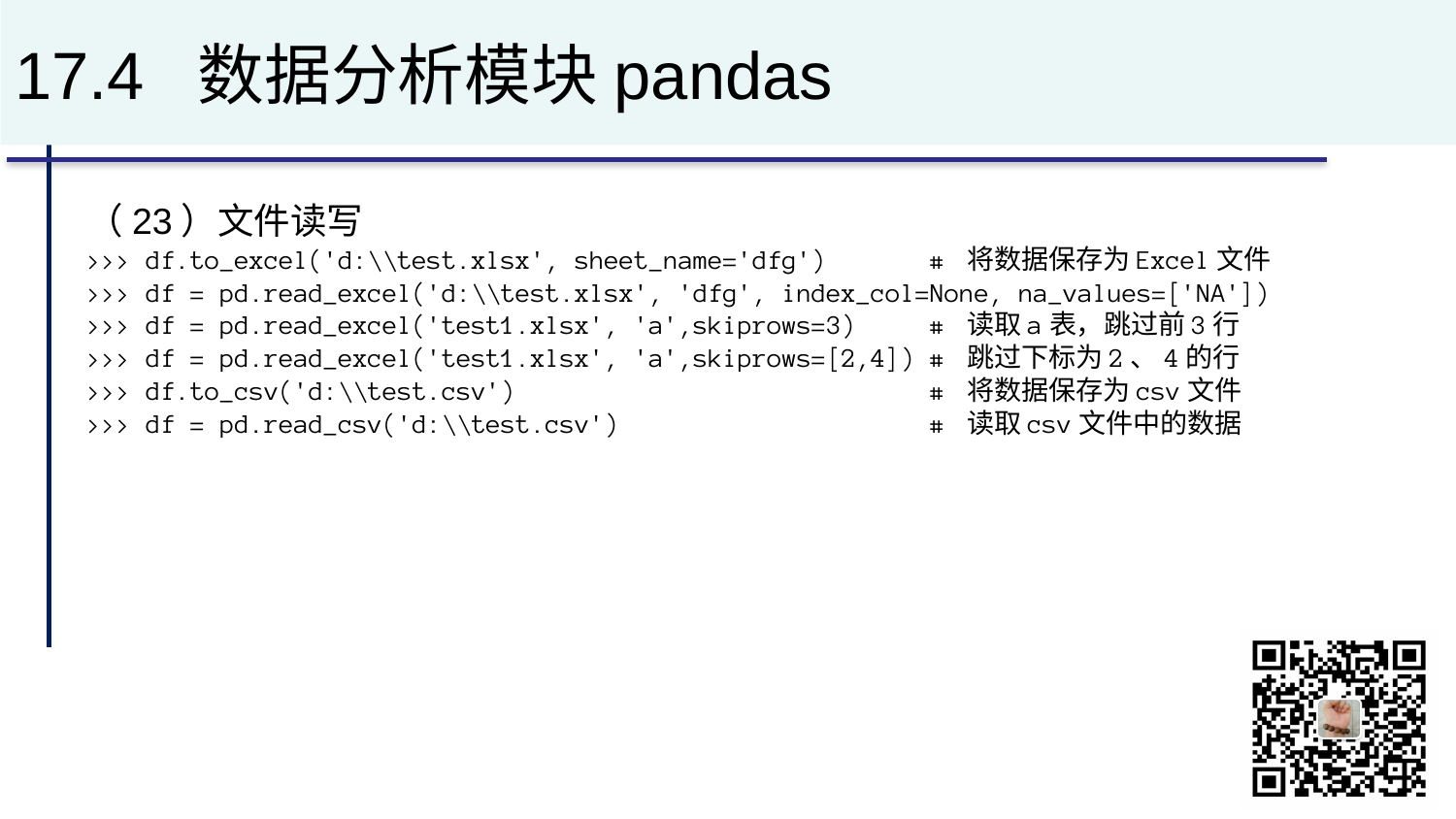

# 17.4  数据分析模块pandas
（23）文件读写
>>> df.to_excel('d:\\test.xlsx', sheet_name='dfg')       # 将数据保存为Excel文件
>>> df = pd.read_excel('d:\\test.xlsx', 'dfg', index_col=None, na_values=['NA'])
>>> df = pd.read_excel('test1.xlsx', 'a',skiprows=3)     # 读取a表，跳过前3行
>>> df = pd.read_excel('test1.xlsx', 'a',skiprows=[2,4]) # 跳过下标为2、4的行
>>> df.to_csv('d:\\test.csv')                            # 将数据保存为csv文件
>>> df = pd.read_csv('d:\\test.csv')                     # 读取csv文件中的数据